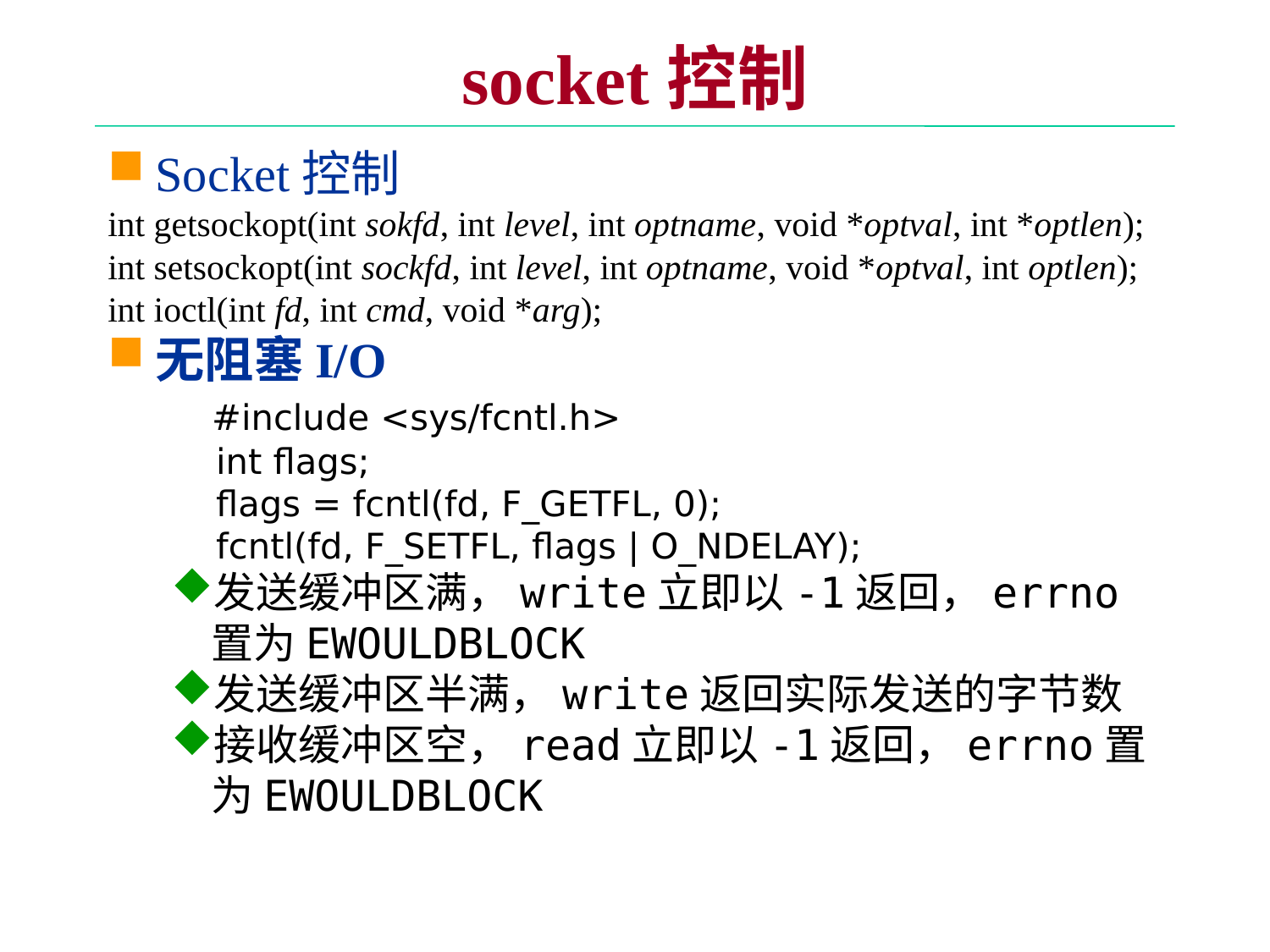

# socket控制
Socket控制
int getsockopt(int sokfd, int level, int optname, void *optval, int *optlen);
int setsockopt(int sockfd, int level, int optname, void *optval, int optlen);
int ioctl(int fd, int cmd, void *arg);
无阻塞I/O
   #include <sys/fcntl.h>
    int flags;
    flags = fcntl(fd, F_GETFL, 0);
    fcntl(fd, F_SETFL, flags | O_NDELAY);
发送缓冲区满，write立即以-1返回，errno置为EWOULDBLOCK
发送缓冲区半满，write返回实际发送的字节数
接收缓冲区空，read立即以-1返回，errno置为EWOULDBLOCK